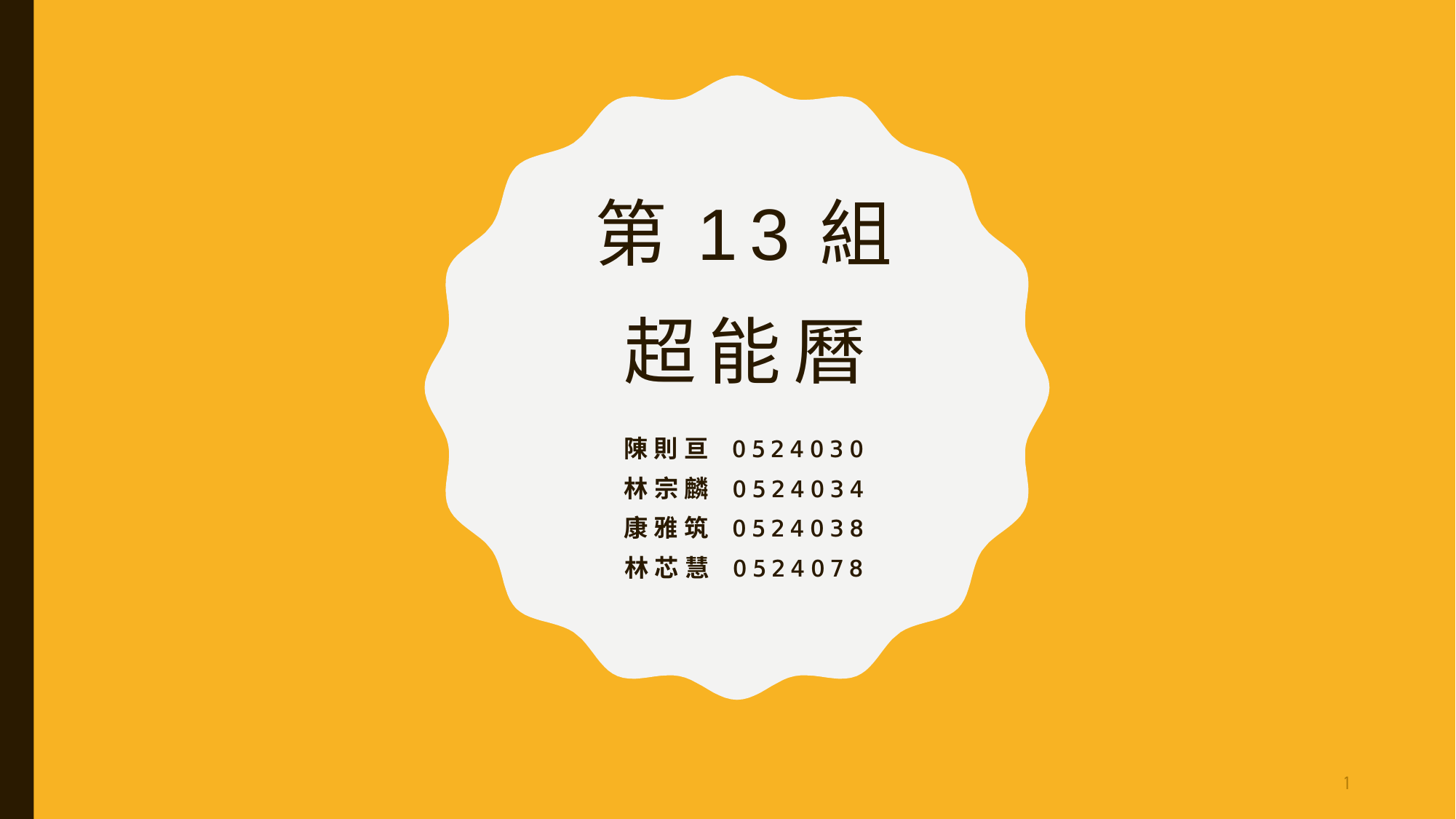

第13組
# 超能曆
陳則亘 0524030
林宗麟 0524034
康雅筑 0524038
林芯慧 0524078
1